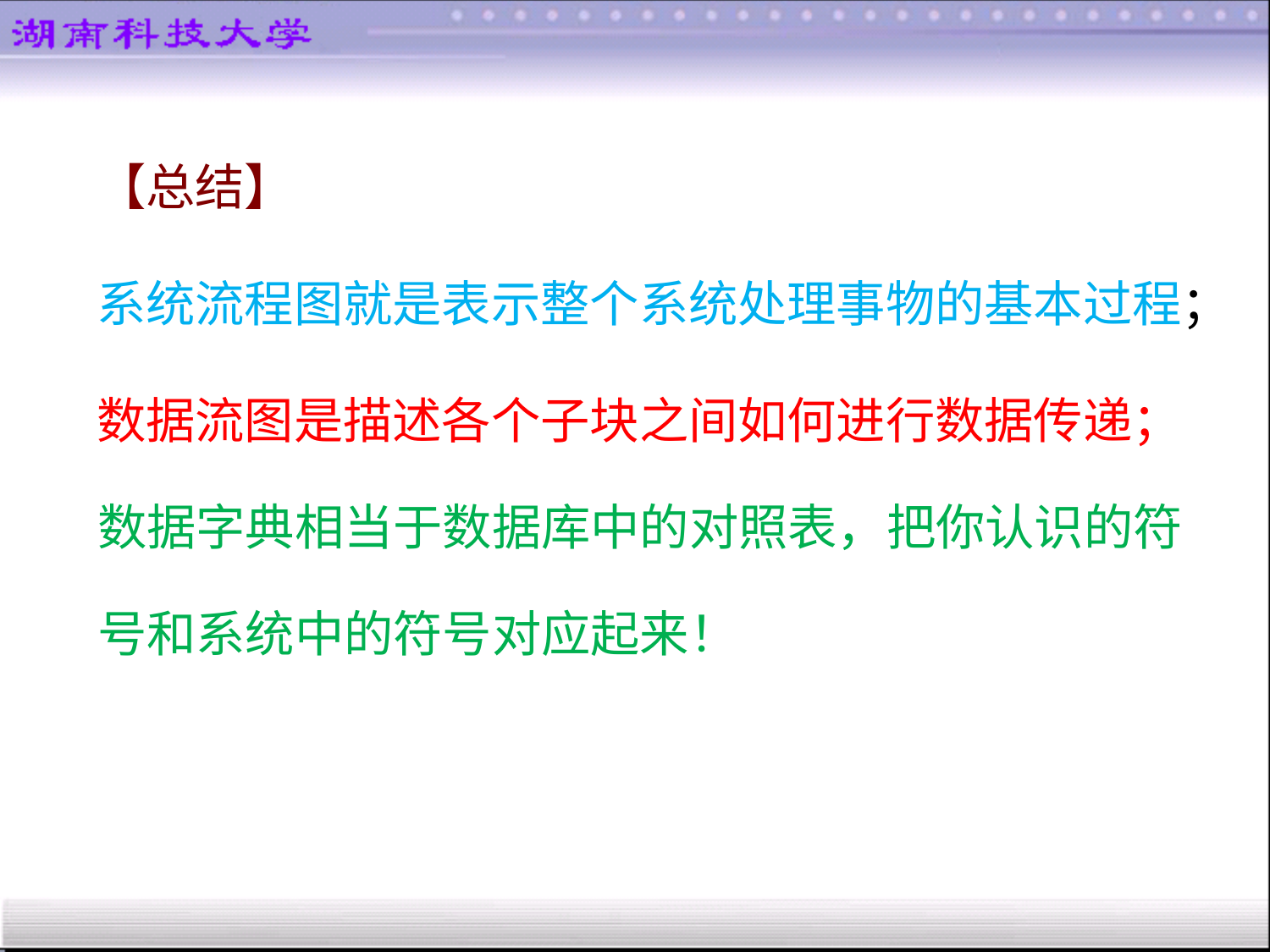

【总结】
系统流程图就是表示整个系统处理事物的基本过程；
数据流图是描述各个子块之间如何进行数据传递；数据字典相当于数据库中的对照表，把你认识的符号和系统中的符号对应起来！